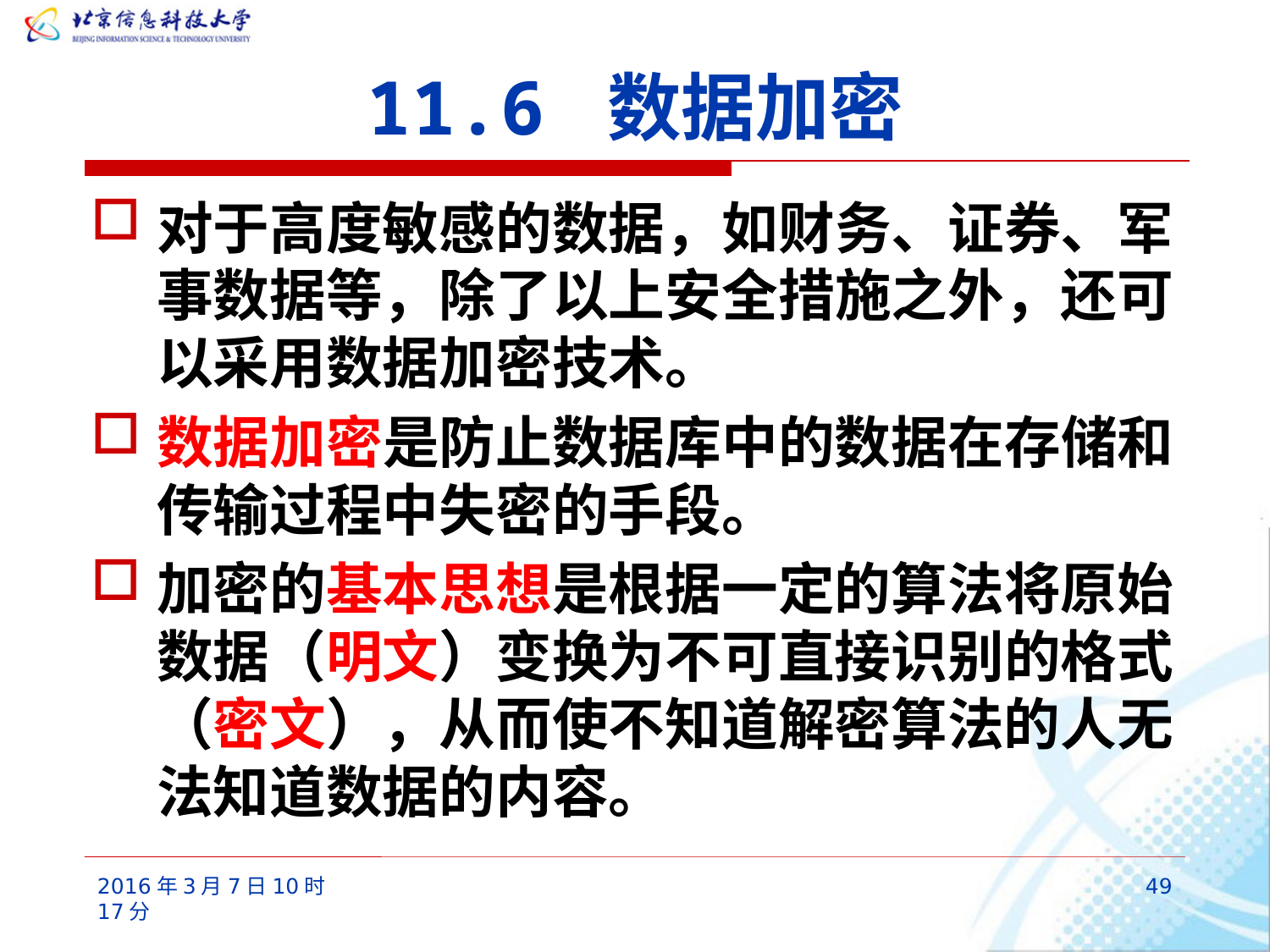

# 11.6 数据加密
对于高度敏感的数据，如财务、证券、军事数据等，除了以上安全措施之外，还可以采用数据加密技术。
数据加密是防止数据库中的数据在存储和传输过程中失密的手段。
加密的基本思想是根据一定的算法将原始数据（明文）变换为不可直接识别的格式（密文），从而使不知道解密算法的人无法知道数据的内容。
2016年3月7日10时17分
49